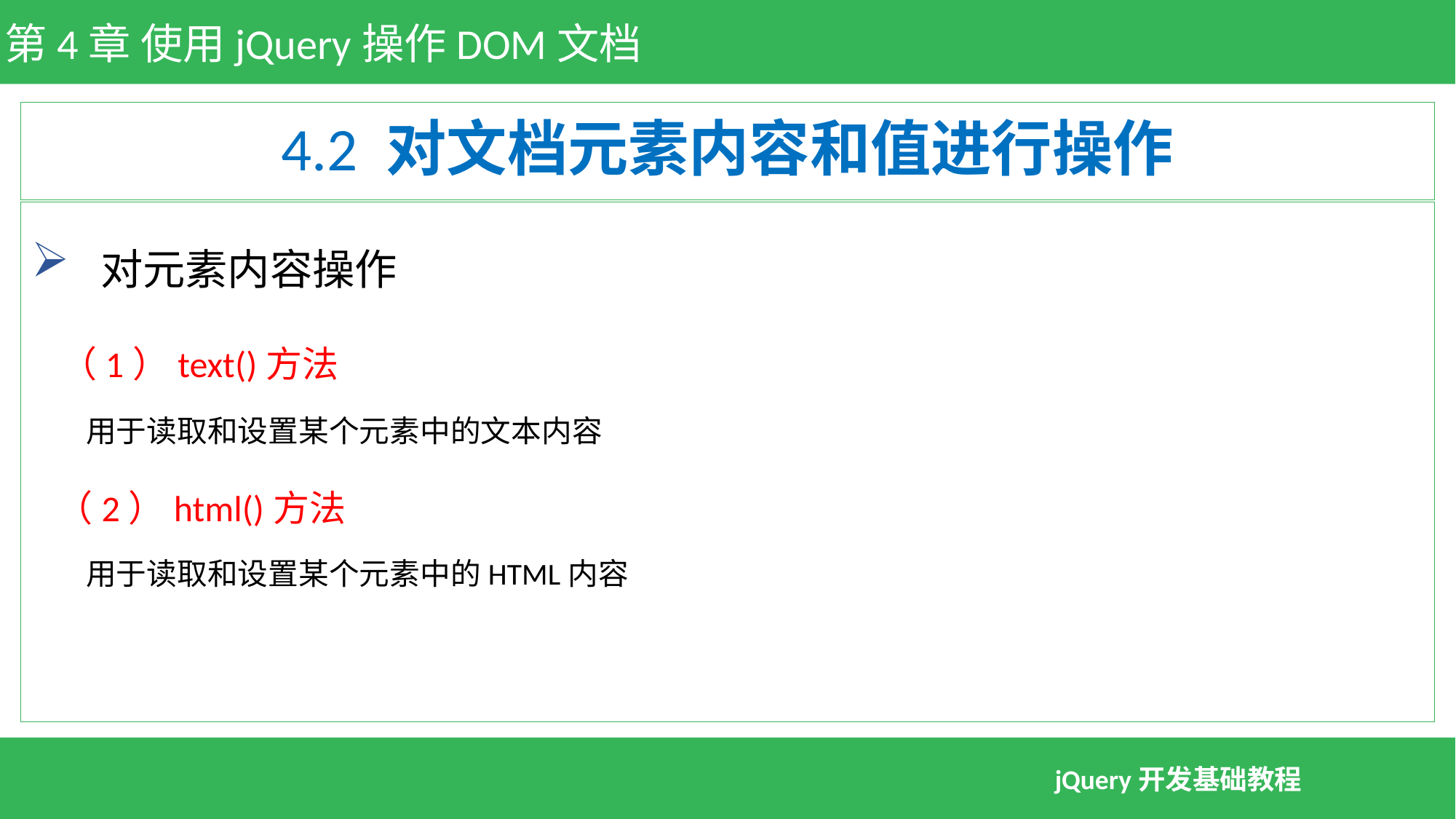

第4章 使用jQuery操作DOM文档

# 4.2 对文档元素内容和值进行操作
  对元素内容操作
  （1）text()方法
用于读取和设置某个元素中的文本内容
  （2）html()方法
用于读取和设置某个元素中的HTML内容

jQuery开发基础教程